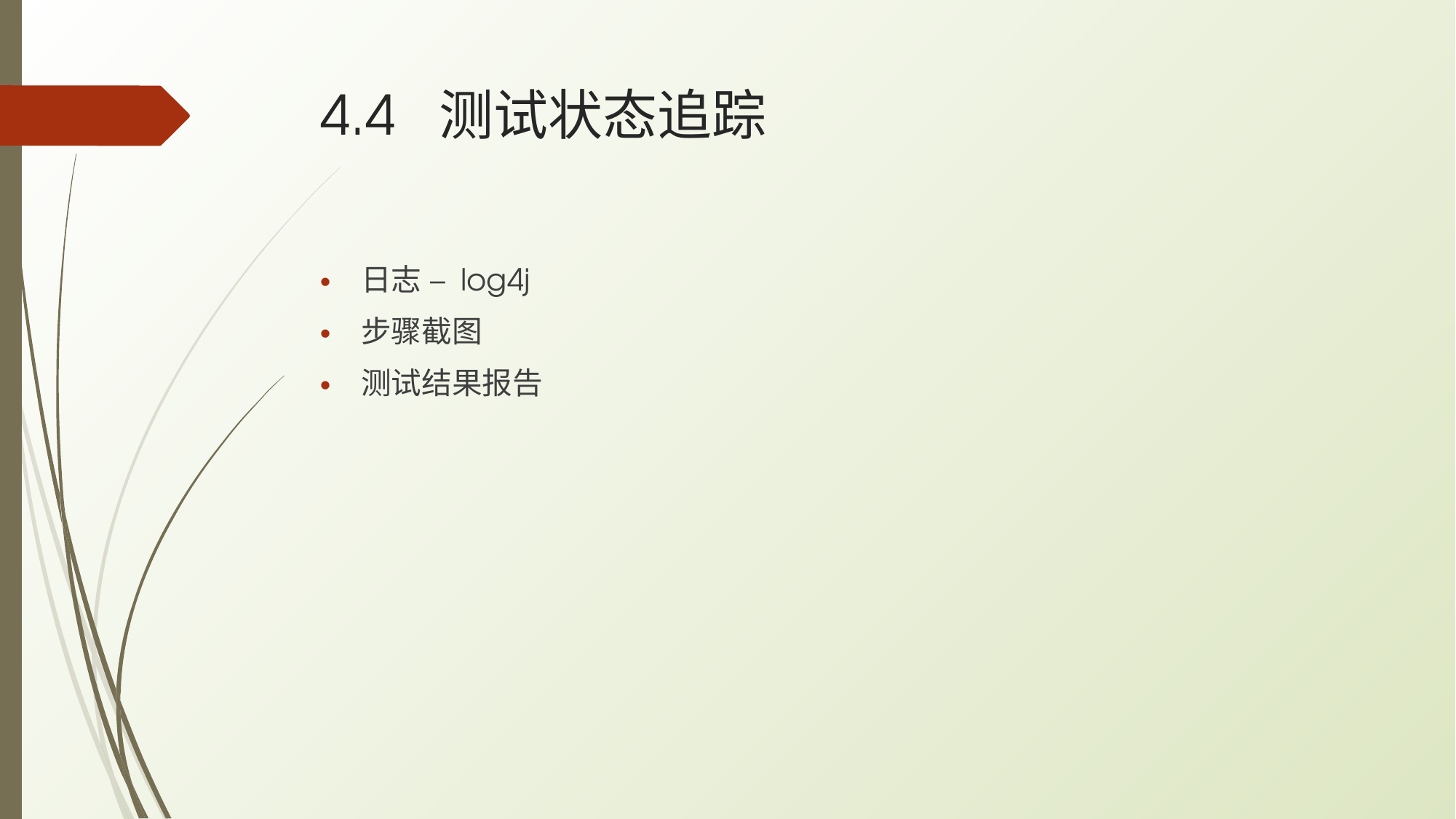

# 4.4  测试状态追踪
日志 – log4j
步骤截图
测试结果报告